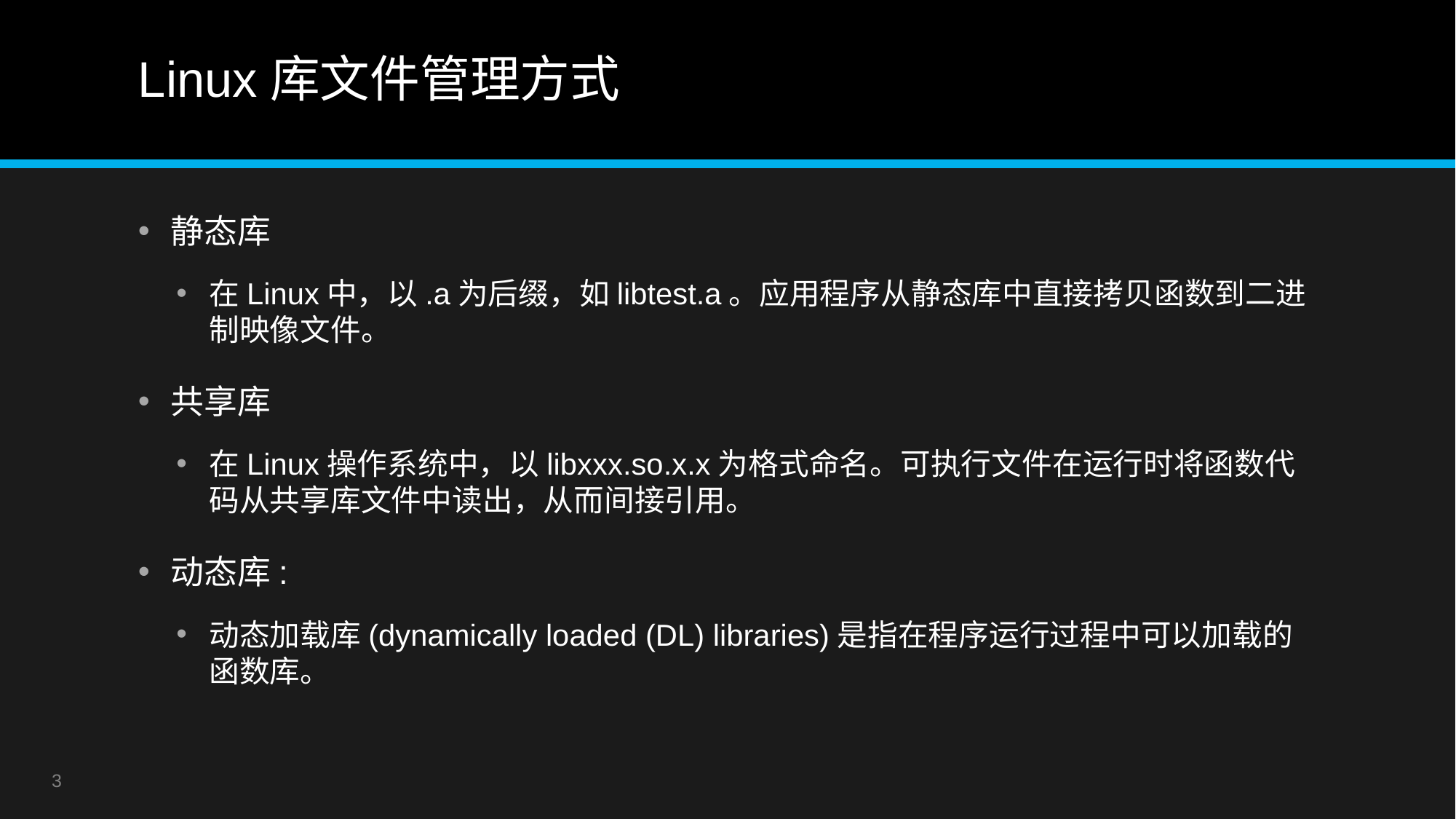

# Linux库文件管理方式
静态库
在Linux中，以.a为后缀，如libtest.a。应用程序从静态库中直接拷贝函数到二进制映像文件。
共享库
在Linux操作系统中，以libxxx.so.x.x为格式命名。可执行文件在运行时将函数代码从共享库文件中读出，从而间接引用。
动态库:
动态加载库(dynamically loaded (DL) libraries)是指在程序运行过程中可以加载的函数库。
3